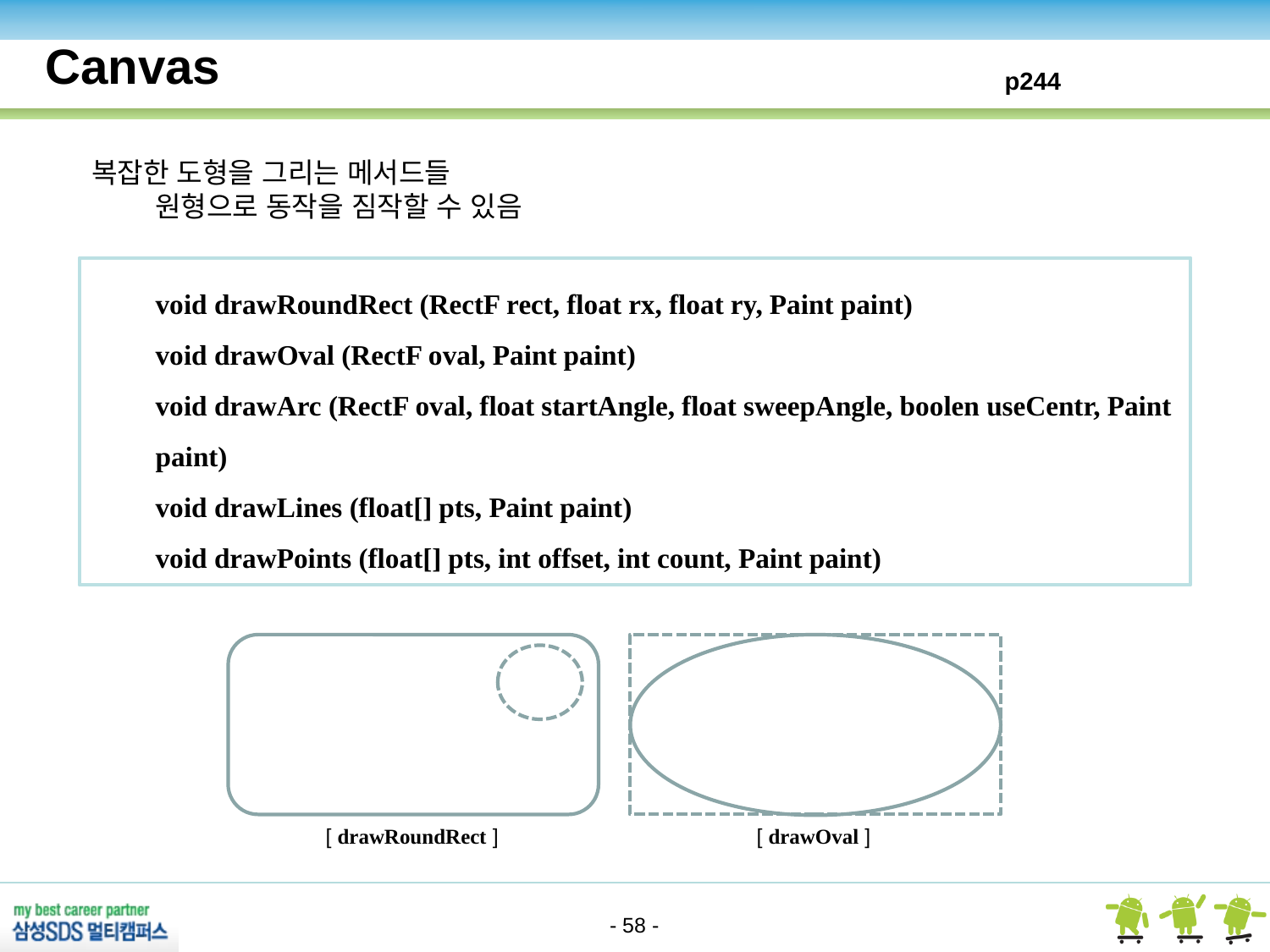

Canvas
p244
복잡한 도형을 그리는 메서드들
원형으로 동작을 짐작할 수 있음
void drawRoundRect (RectF rect, float rx, float ry, Paint paint)
void drawOval (RectF oval, Paint paint)
void drawArc (RectF oval, float startAngle, float sweepAngle, boolen useCentr, Paint paint)
void drawLines (float[] pts, Paint paint)
void drawPoints (float[] pts, int offset, int count, Paint paint)

[ drawOval ]

[ drawRoundRect ]
- 58 -